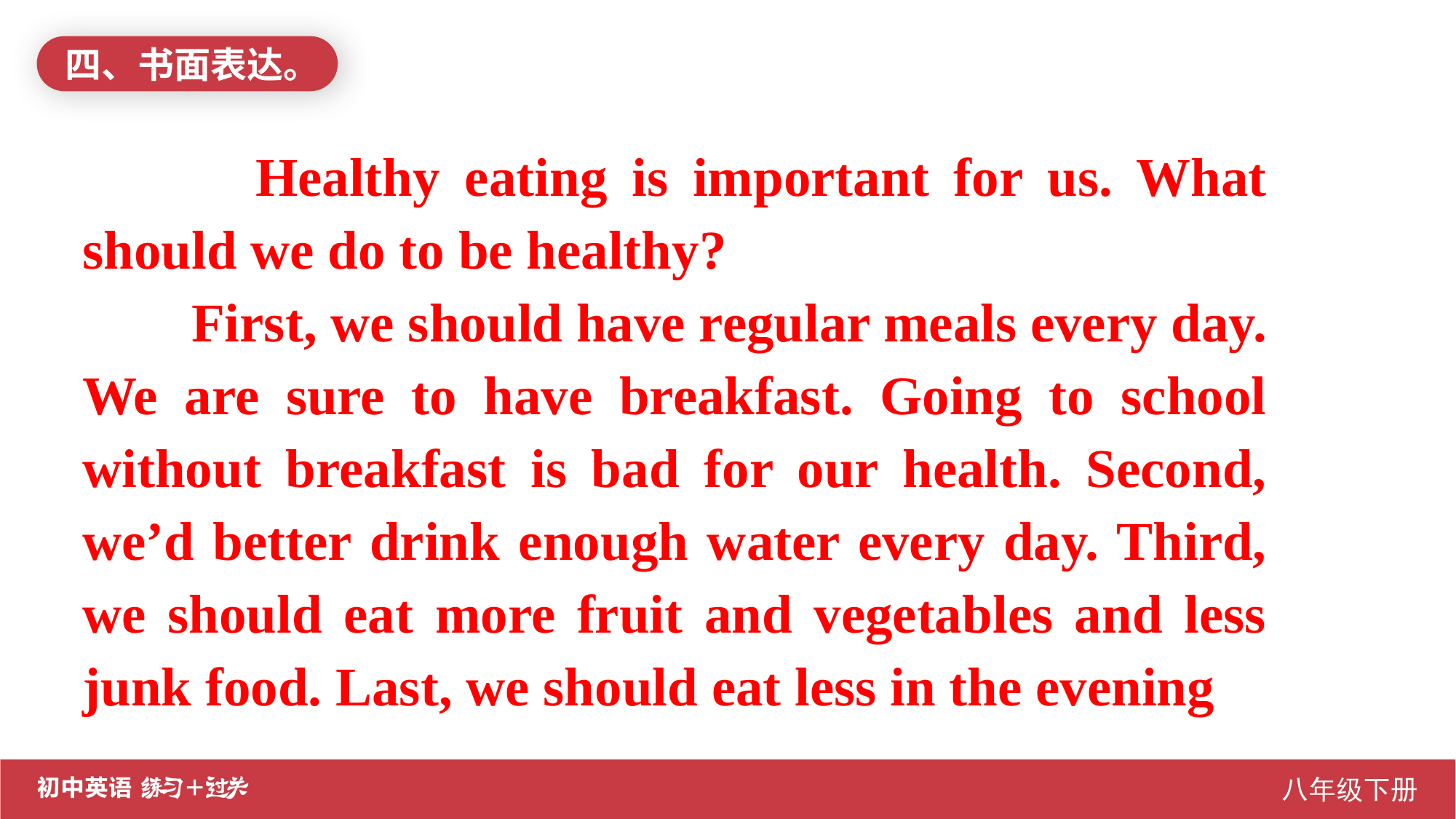

四、书面表达。
       Healthy eating is important for us. What should we do to be healthy?
	First, we should have regular meals every day. We are sure to have breakfast. Going to school without breakfast is bad for our health. Second, we’d better drink enough water every day. Third, we should eat more fruit and vegetables and less junk food. Last, we should eat less in the evening